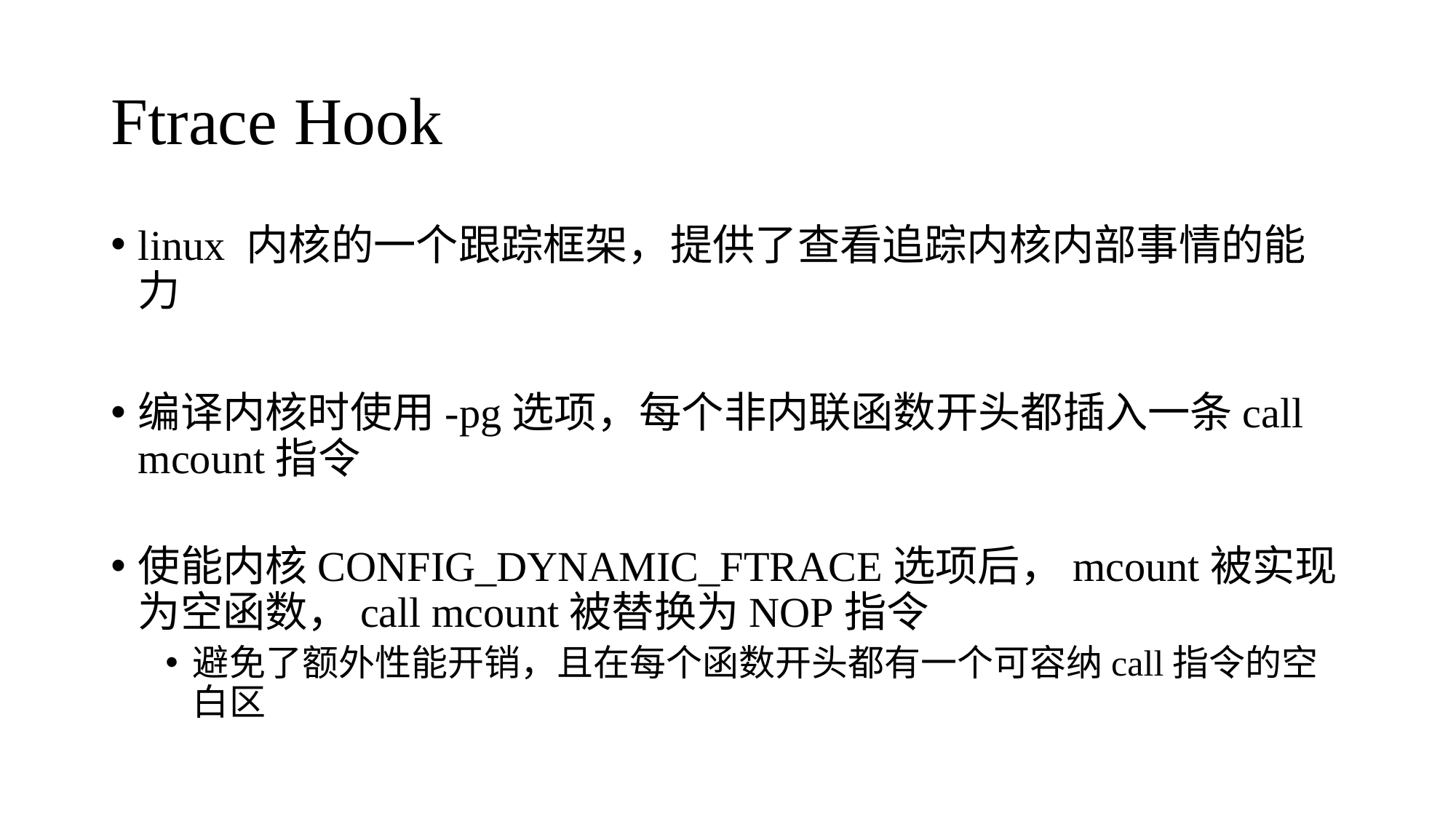

# Ftrace Hook
linux 内核的一个跟踪框架，提供了查看追踪内核内部事情的能力

编译内核时使用-pg选项，每个非内联函数开头都插入一条call mcount指令

使能内核CONFIG_DYNAMIC_FTRACE选项后，mcount被实现为空函数，call mcount被替换为NOP指令
避免了额外性能开销，且在每个函数开头都有一个可容纳call指令的空白区